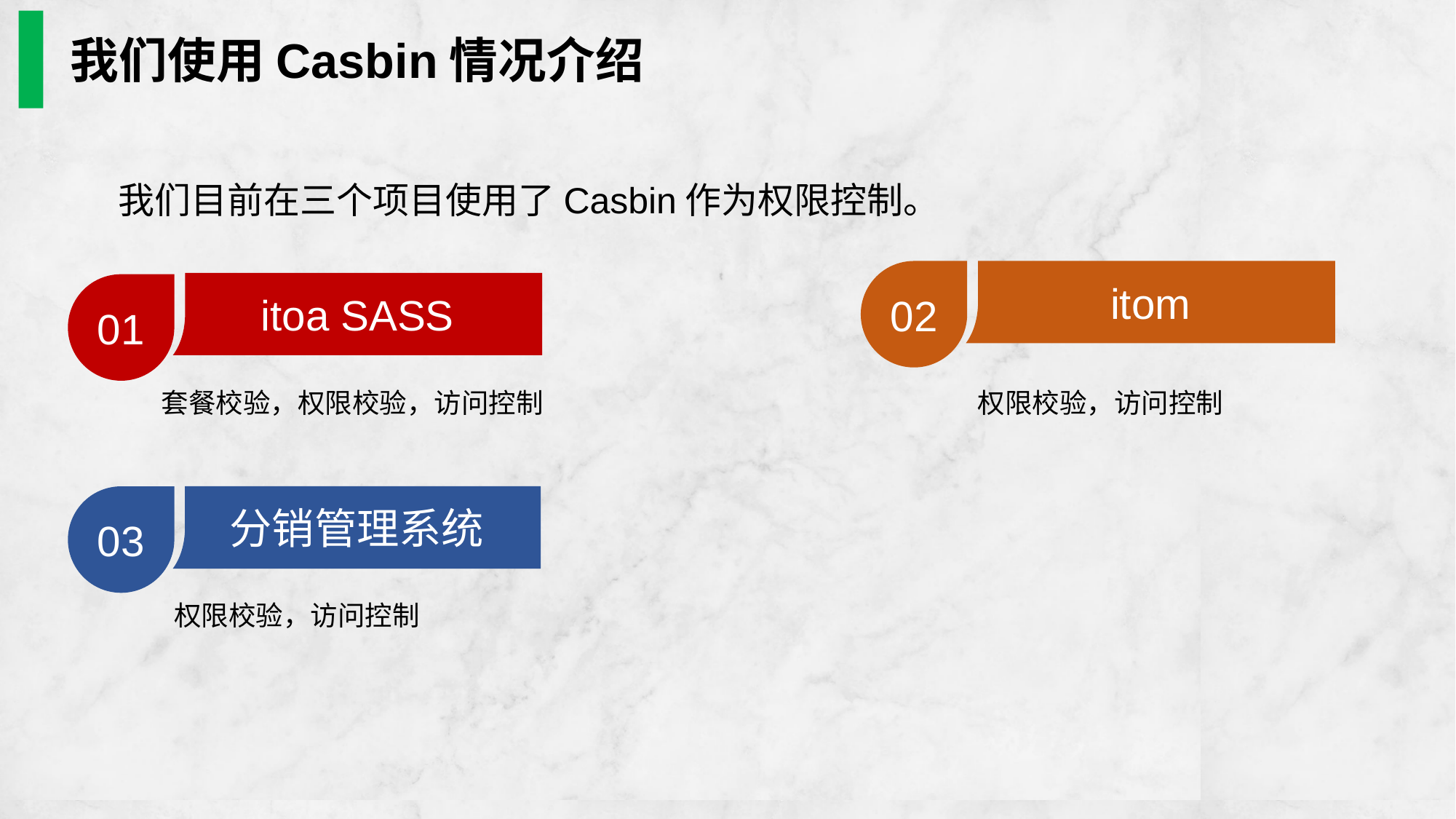

我们使用Casbin情况介绍
我们目前在三个项目使用了Casbin作为权限控制。
02
itom
itoa SASS
01
套餐校验，权限校验，访问控制
权限校验，访问控制
03
分销管理系统
权限校验，访问控制